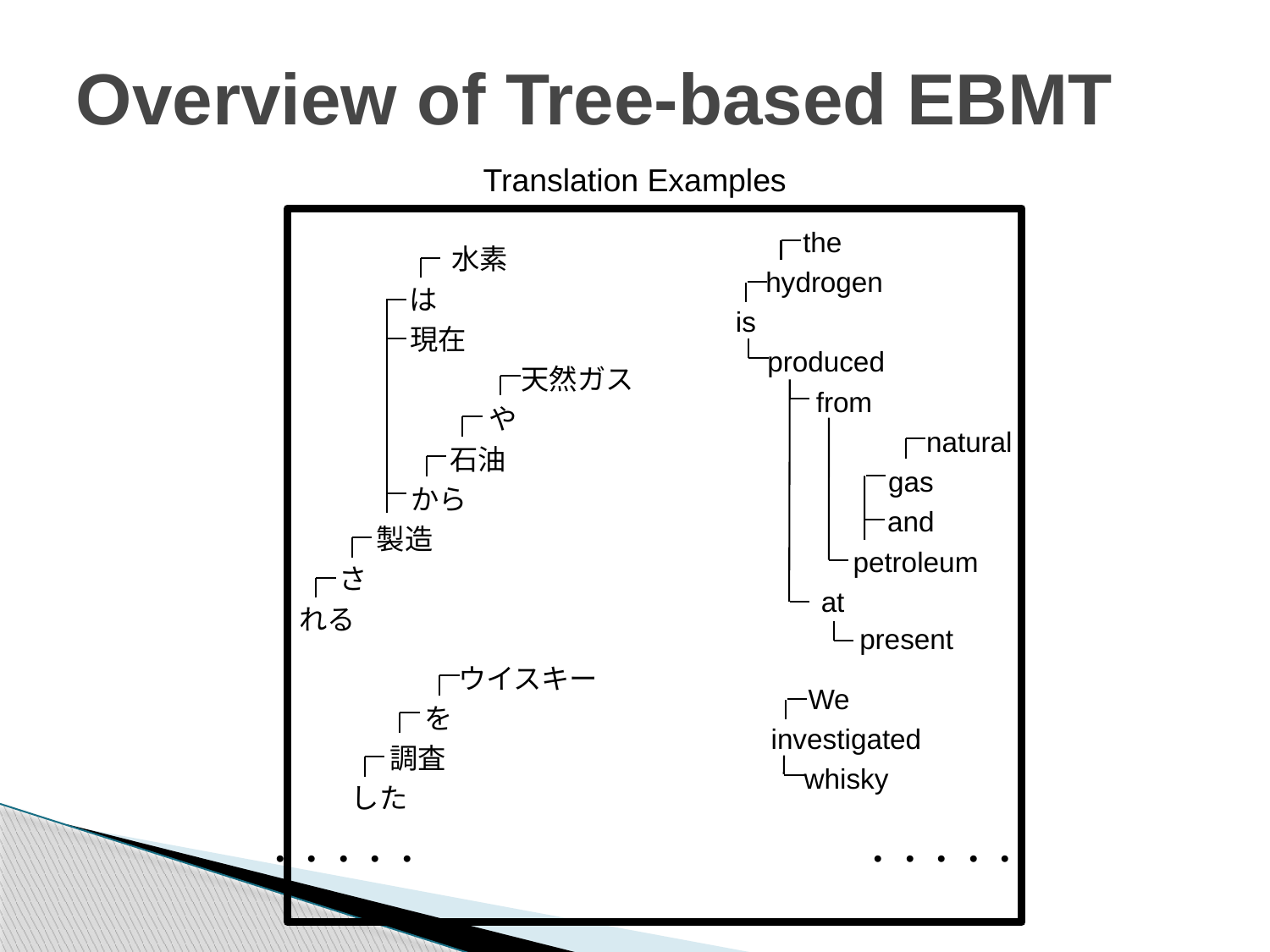

# Overview of Tree-based EBMT
Translation Examples

the
水素
hydrogen
は
is
現在
produced
天然ガス
from
や
natural
石油
gas
から
and
製造
petroleum
さ
at
れる
present
ウイスキー
We
を
investigated
調査
whisky
した
・・・・・                 　　　　　　　　　　・・・・・